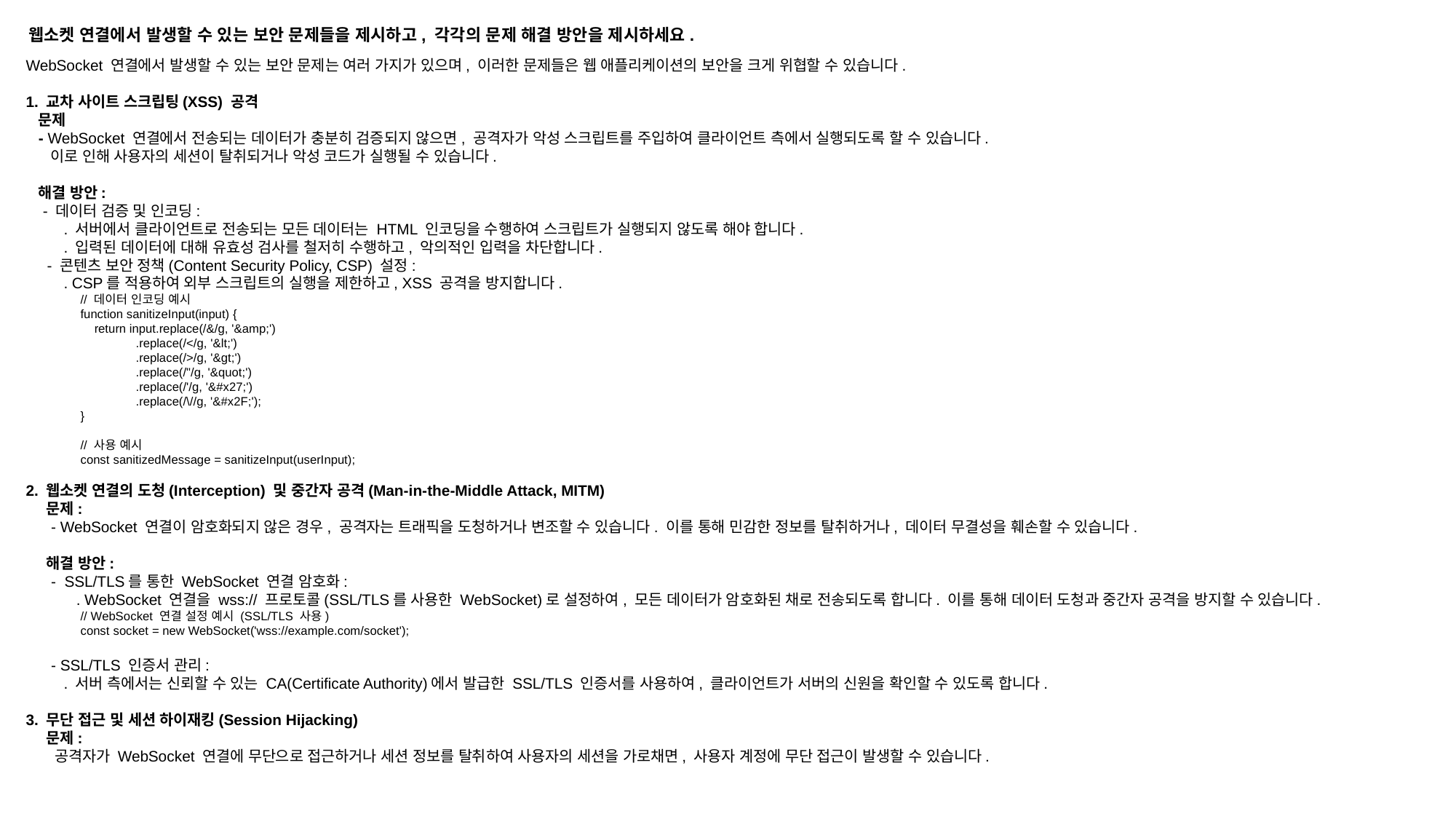

웹소켓 연결에서 발생할 수 있는 보안 문제들을 제시하고, 각각의 문제 해결 방안을 제시하세요.
WebSocket 연결에서 발생할 수 있는 보안 문제는 여러 가지가 있으며, 이러한 문제들은 웹 애플리케이션의 보안을 크게 위협할 수 있습니다.

1. 교차 사이트 스크립팅(XSS) 공격
  문제
   - WebSocket 연결에서 전송되는 데이터가 충분히 검증되지 않으면, 공격자가 악성 스크립트를 주입하여 클라이언트 측에서 실행되도록 할 수 있습니다.
     이로 인해 사용자의 세션이 탈취되거나 악성 코드가 실행될 수 있습니다.

  해결 방안:
    - 데이터 검증 및 인코딩:
         . 서버에서 클라이언트로 전송되는 모든 데이터는 HTML 인코딩을 수행하여 스크립트가 실행되지 않도록 해야 합니다.
         . 입력된 데이터에 대해 유효성 검사를 철저히 수행하고, 악의적인 입력을 차단합니다.
     - 콘텐츠 보안 정책(Content Security Policy, CSP) 설정:
         . CSP를 적용하여 외부 스크립트의 실행을 제한하고, XSS 공격을 방지합니다.
// 데이터 인코딩 예시
function sanitizeInput(input) {
    return input.replace(/&/g, '&amp;')
                .replace(/</g, '&lt;')
                .replace(/>/g, '&gt;')
                .replace(/"/g, '&quot;')
                .replace(/'/g, '&#x27;')
                .replace(/\//g, '&#x2F;');
}

// 사용 예시
const sanitizedMessage = sanitizeInput(userInput);

2. 웹소켓 연결의 도청(Interception) 및 중간자 공격(Man-in-the-Middle Attack, MITM)
    문제:
      - WebSocket 연결이 암호화되지 않은 경우, 공격자는 트래픽을 도청하거나 변조할 수 있습니다. 이를 통해 민감한 정보를 탈취하거나, 데이터 무결성을 훼손할 수 있습니다.

    해결 방안:
      -  SSL/TLS를 통한 WebSocket 연결 암호화:
            . WebSocket 연결을 wss:// 프로토콜(SSL/TLS를 사용한 WebSocket)로 설정하여, 모든 데이터가 암호화된 채로 전송되도록 합니다. 이를 통해 데이터 도청과 중간자 공격을 방지할 수 있습니다.
// WebSocket 연결 설정 예시 (SSL/TLS 사용)
const socket = new WebSocket('wss://example.com/socket');

      - SSL/TLS 인증서 관리:
         . 서버 측에서는 신뢰할 수 있는 CA(Certificate Authority)에서 발급한 SSL/TLS 인증서를 사용하여, 클라이언트가 서버의 신원을 확인할 수 있도록 합니다.

3. 무단 접근 및 세션 하이재킹(Session Hijacking)
    문제:
      공격자가 WebSocket 연결에 무단으로 접근하거나 세션 정보를 탈취하여 사용자의 세션을 가로채면, 사용자 계정에 무단 접근이 발생할 수 있습니다.